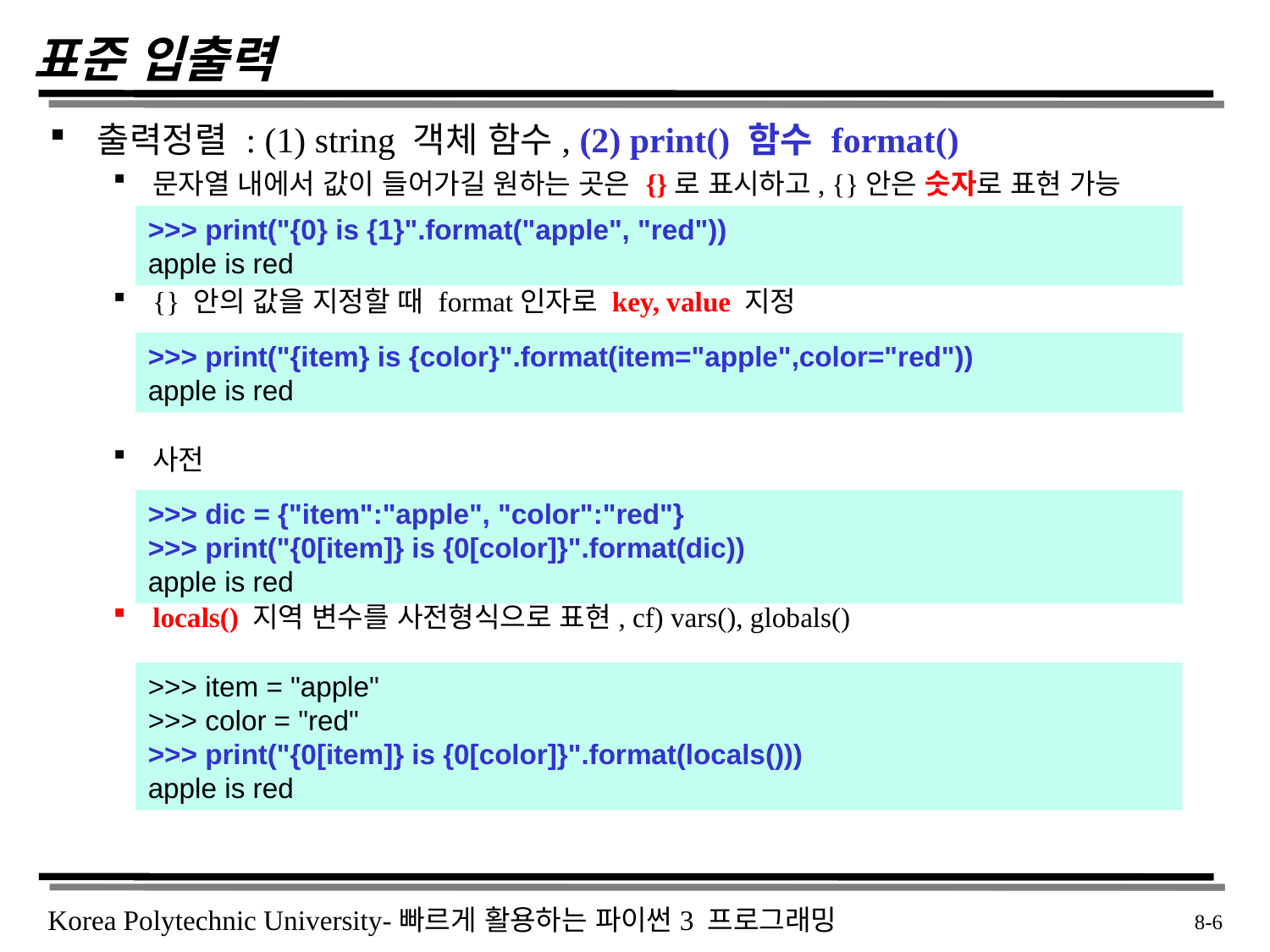

# 표준 입출력
출력정렬 : (1) string 객체 함수, (2) print() 함수 format()
문자열 내에서 값이 들어가길 원하는 곳은 {}로 표시하고, {}안은 숫자로 표현 가능

{} 안의 값을 지정할 때 format인자로 key, value 지정

사전

locals() 지역 변수를 사전형식으로 표현, cf) vars(), globals()

>>> print("{0} is {1}".format("apple", "red"))
apple is red
>>> print("{item} is {color}".format(item="apple",color="red"))
apple is red
>>> dic = {"item":"apple", "color":"red"}
>>> print("{0[item]} is {0[color]}".format(dic))
apple is red
>>> item = "apple"
>>> color = "red"
>>> print("{0[item]} is {0[color]}".format(locals()))
apple is red
 8-6